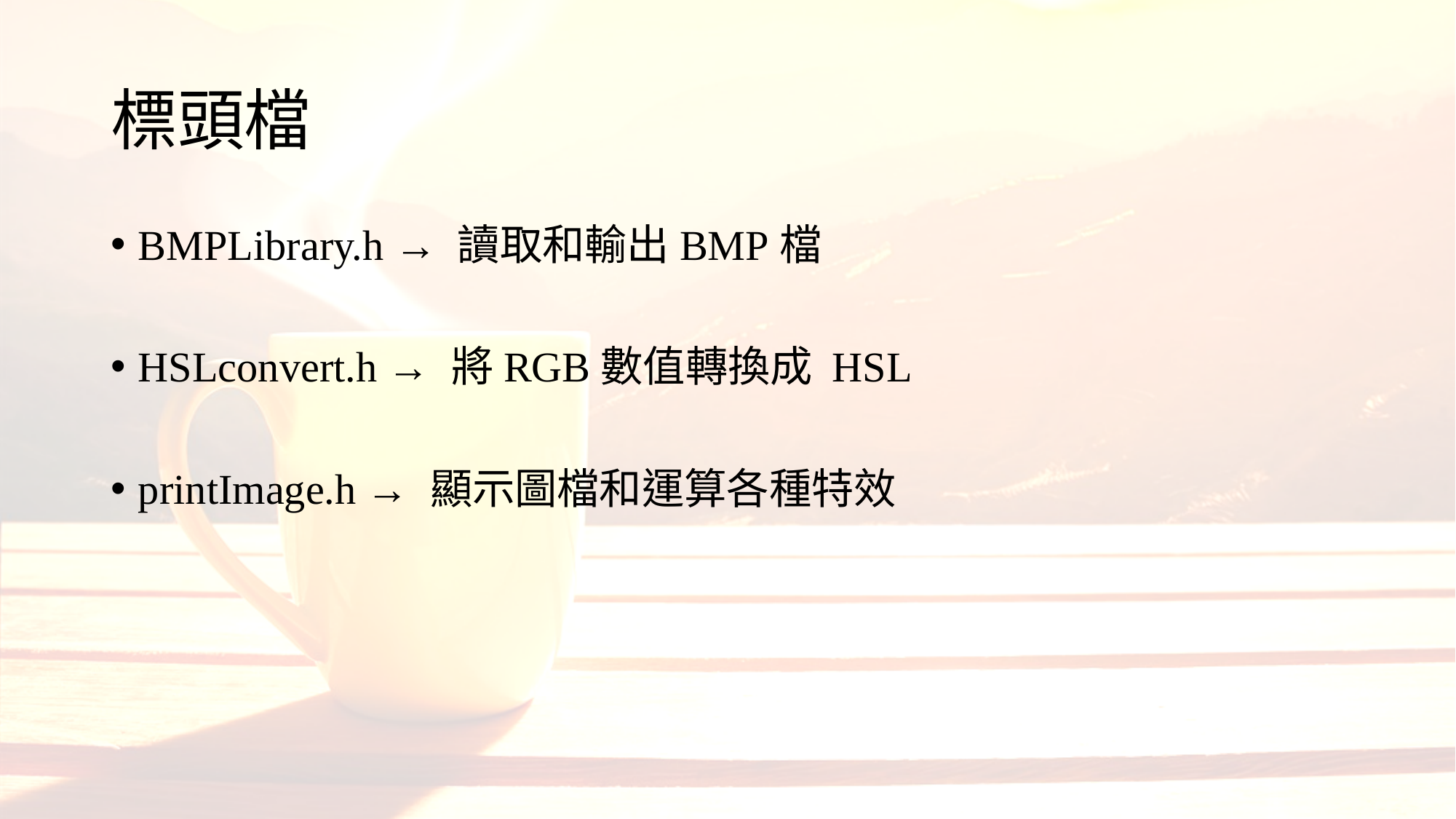

# 標頭檔
BMPLibrary.h → 讀取和輸出BMP檔

HSLconvert.h → 將RGB數值轉換成 HSL

printImage.h → 顯示圖檔和運算各種特效